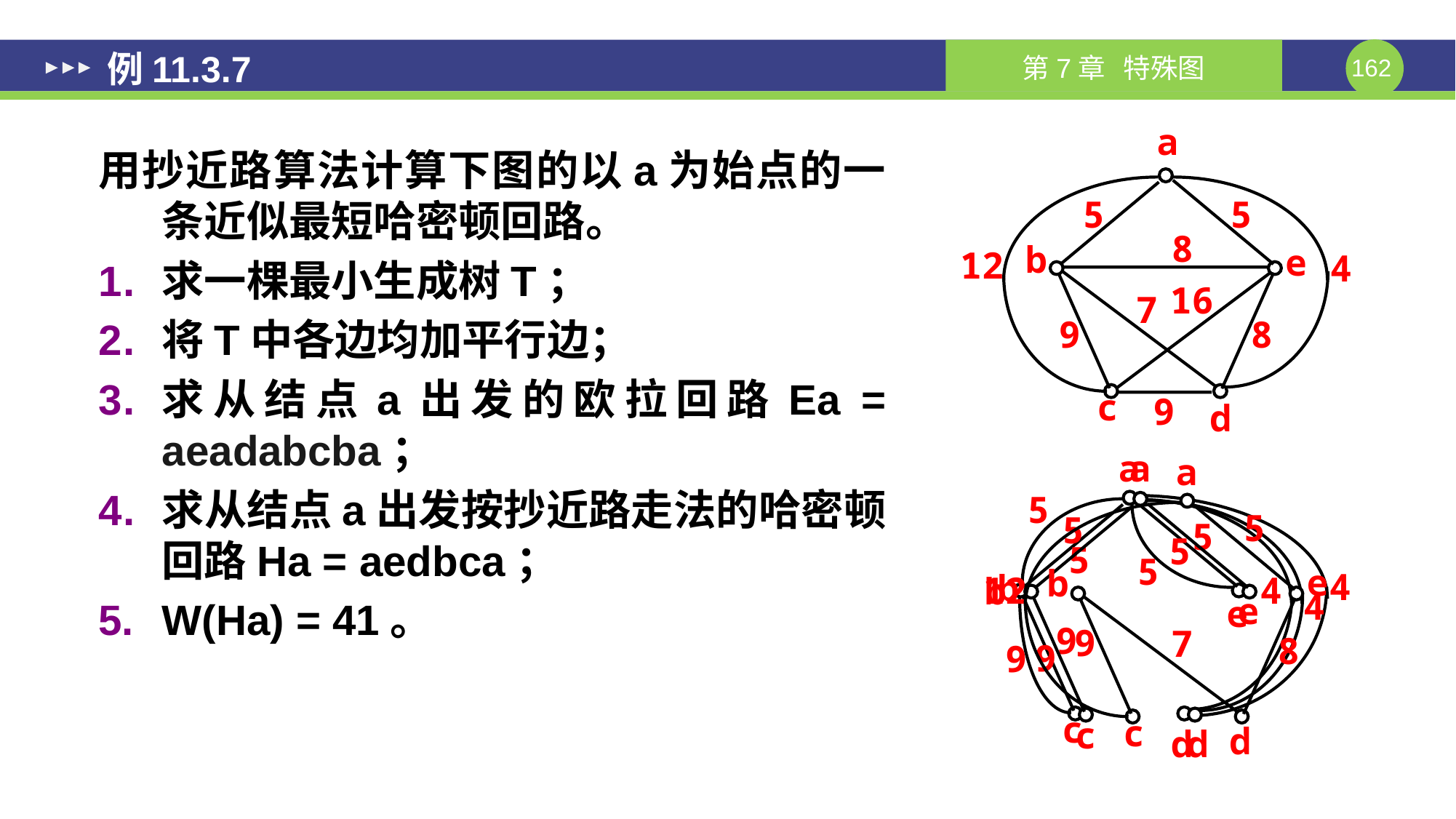

# 例11.3.7
a

5
5
8
b
e
12
4

16
7
9
8
c

9

d
用抄近路算法计算下图的以a为始点的一条近似最短哈密顿回路。
求一棵最小生成树T；
将T中各边均加平行边；
求从结点a出发的欧拉回路Ea = aeadabcba；
求从结点a出发按抄近路走法的哈密顿回路Ha = aedbca；
W(Ha) = 41。
a
5

5
5
5
4
4
b

e

9
9
c

d
a

5
5
b
4

e

9

c
d
a

5

e
b
12

9
7
8
c

d